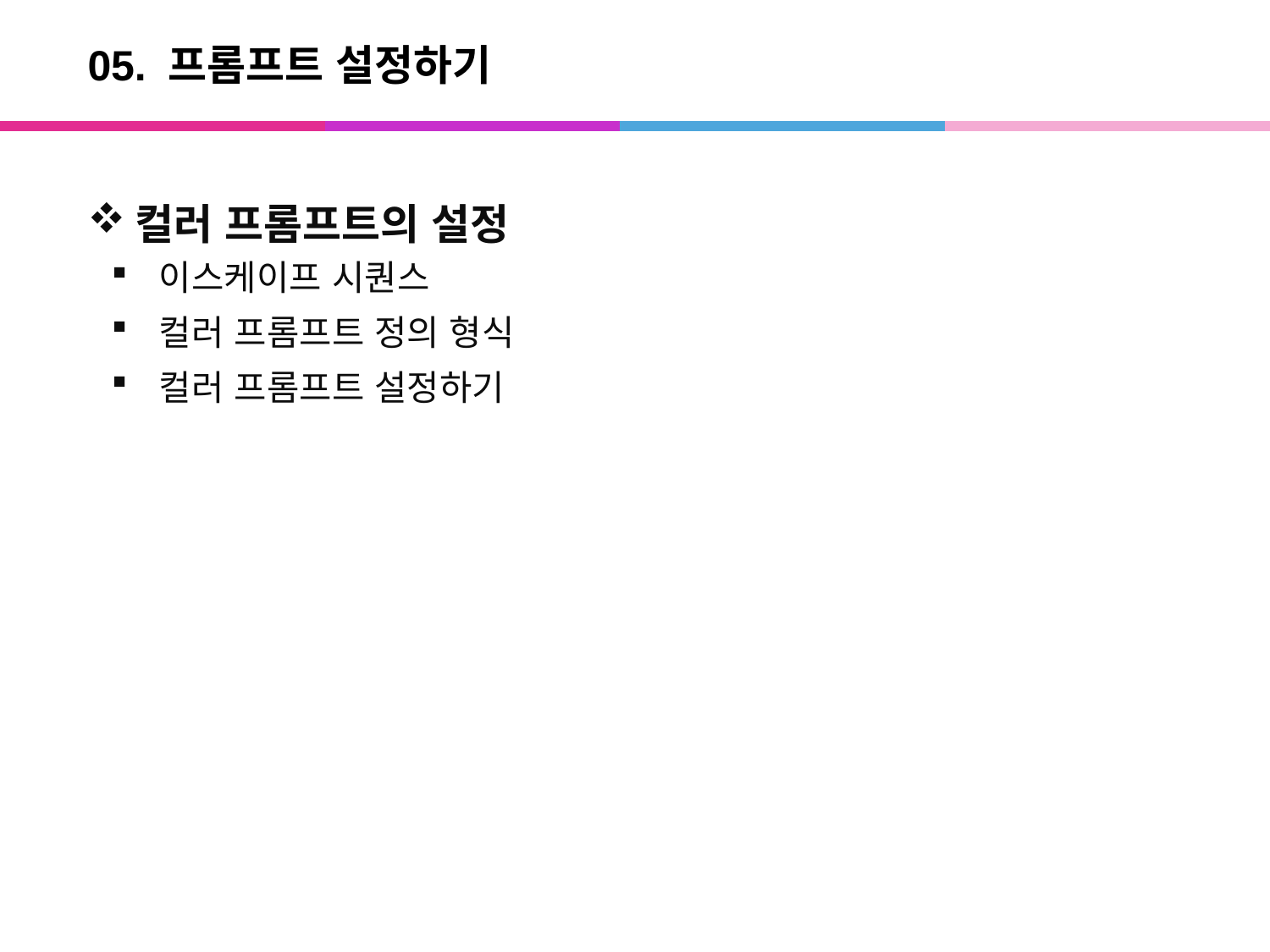

# 05. 프롬프트 설정하기
컬러 프롬프트의 설정
이스케이프 시퀀스
컬러 프롬프트 정의 형식
컬러 프롬프트 설정하기